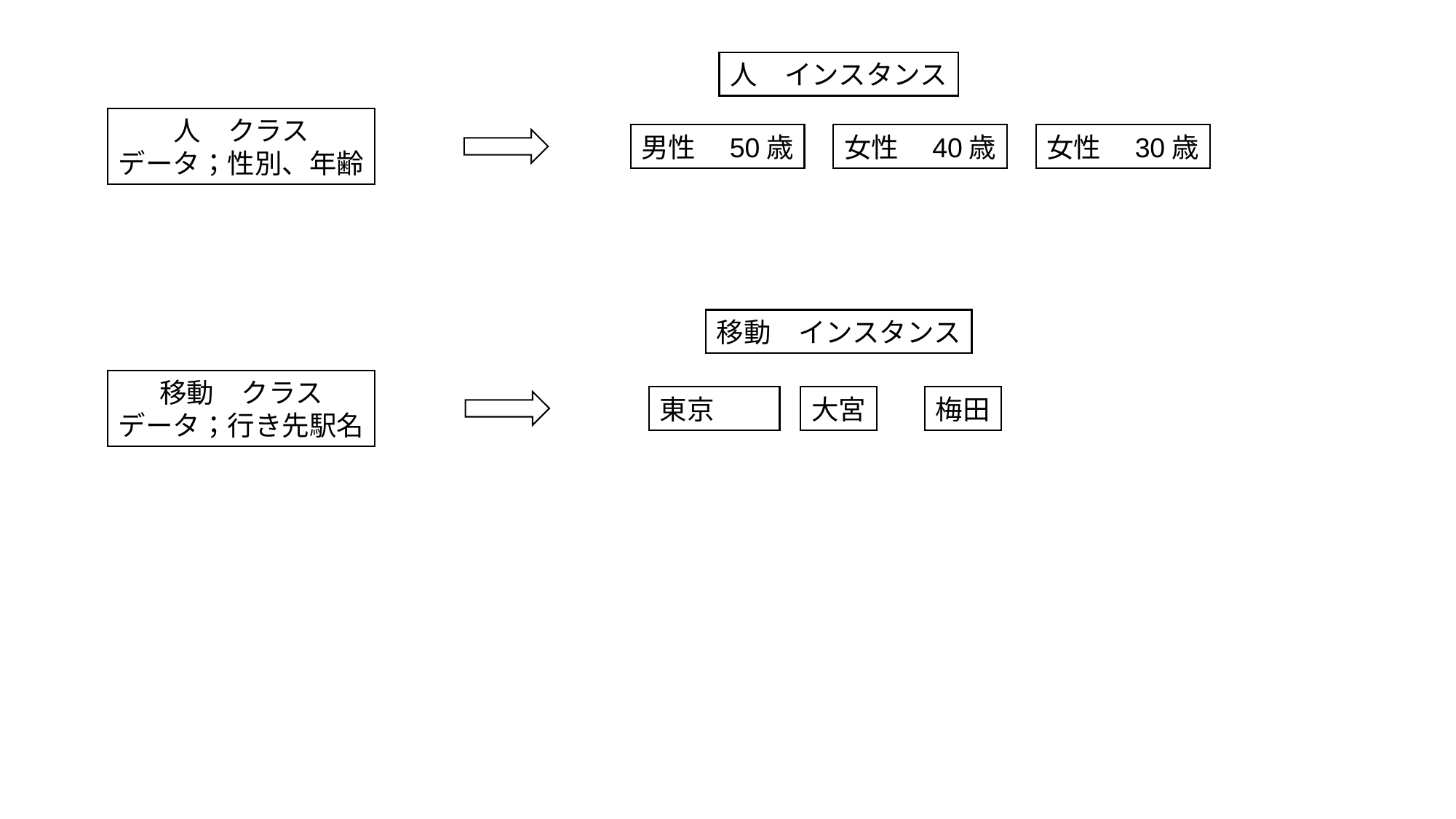

人　インスタンス
人　クラス
データ；性別、年齢
男性　50歳
女性　40歳
女性　30歳

移動　インスタンス
移動　クラス
データ；行き先駅名
大宮
梅田
東京